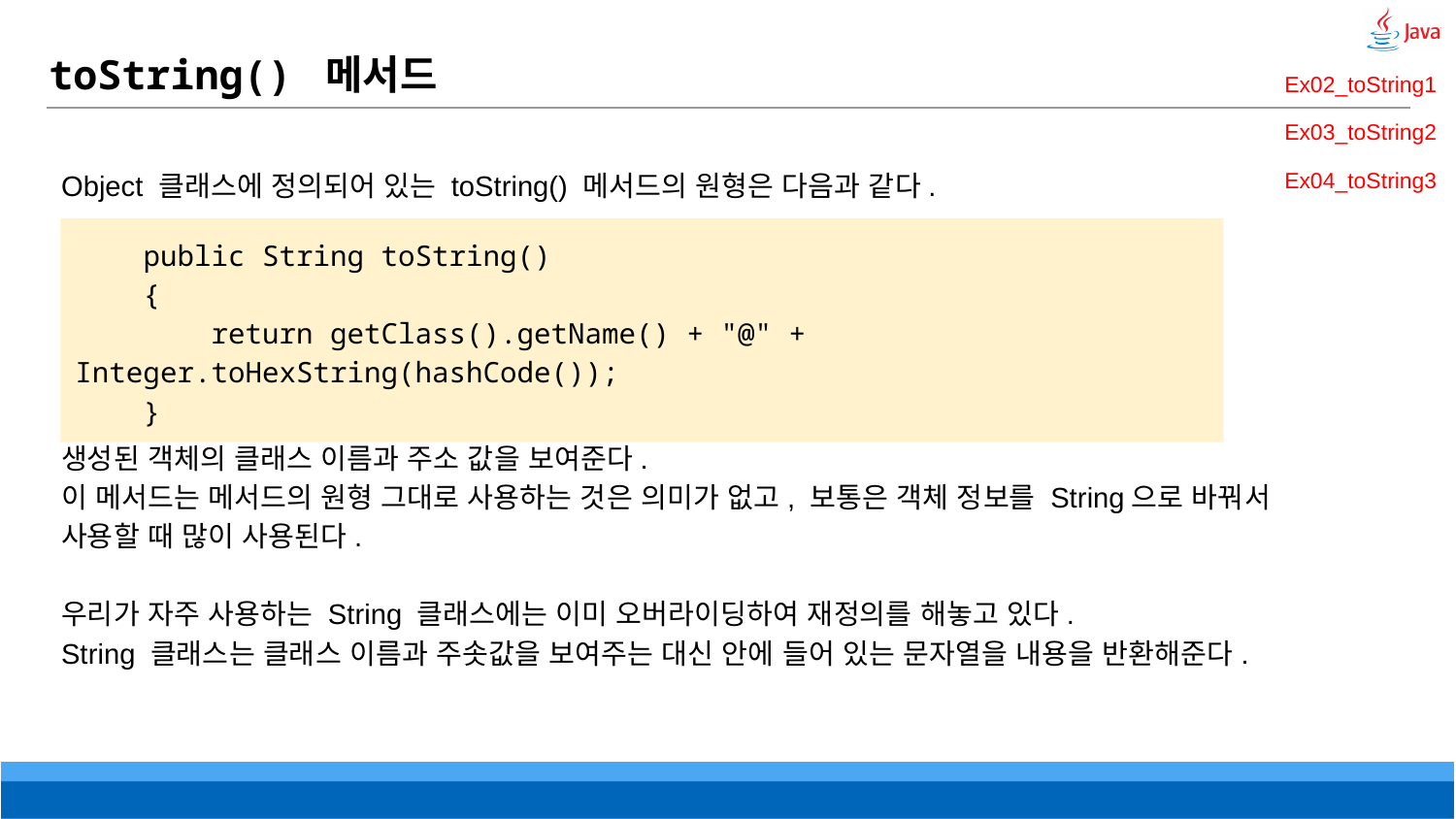

# toString() 메서드
Ex02_toString1
Ex03_toString2
Object 클래스에 정의되어 있는 toString() 메서드의 원형은 다음과 같다.

생성된 객체의 클래스 이름과 주소 값을 보여준다.
이 메서드는 메서드의 원형 그대로 사용하는 것은 의미가 없고, 보통은 객체 정보를 String으로 바꿔서 사용할 때 많이 사용된다.

우리가 자주 사용하는 String 클래스에는 이미 오버라이딩하여 재정의를 해놓고 있다.
String 클래스는 클래스 이름과 주솟값을 보여주는 대신 안에 들어 있는 문자열을 내용을 반환해준다.
Ex04_toString3
    public String toString()
    {
        return getClass().getName() + "@" + Integer.toHexString(hashCode());
    }